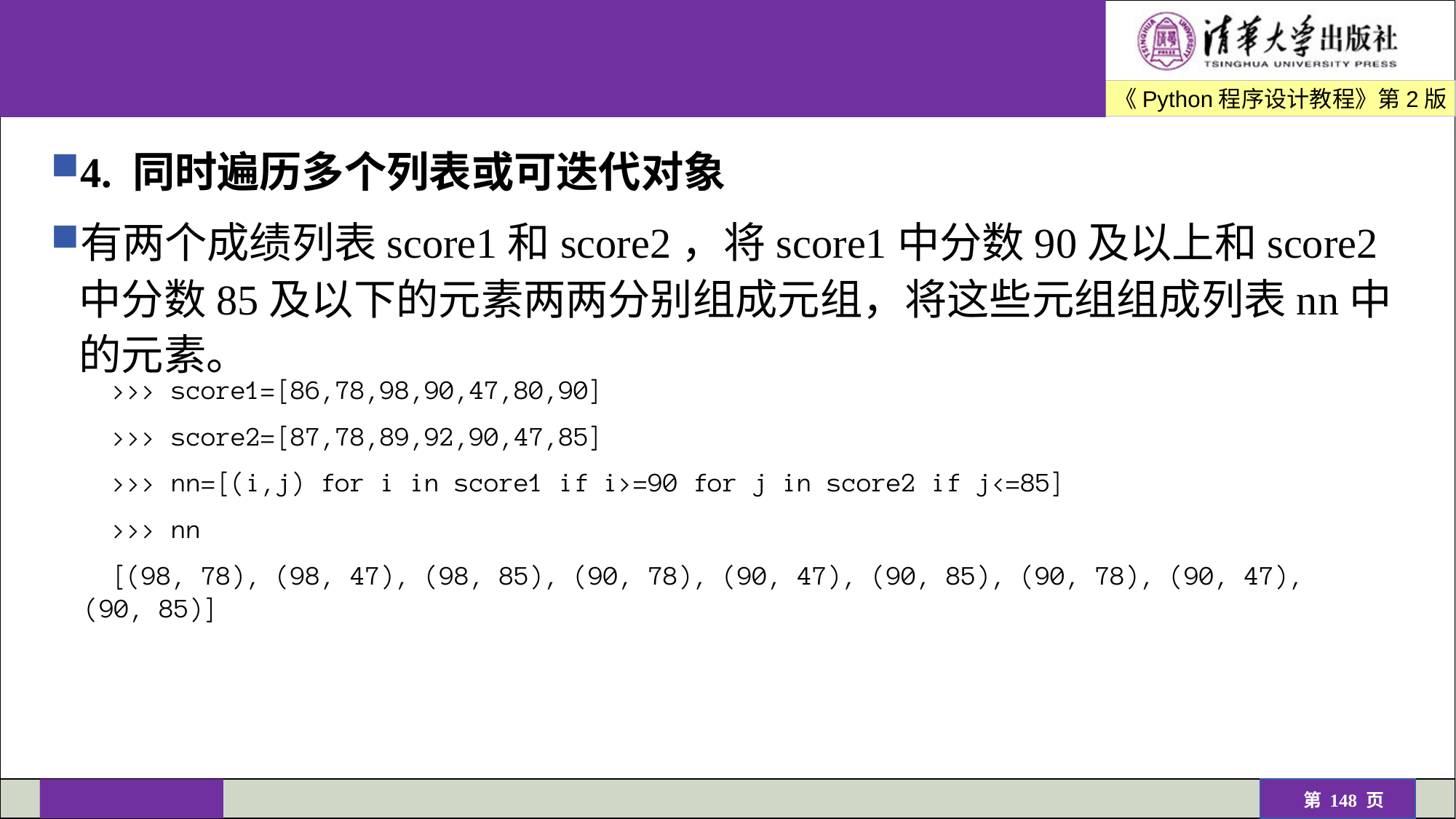

#
4. 同时遍历多个列表或可迭代对象
有两个成绩列表score1和score2，将score1中分数90及以上和score2中分数85及以下的元素两两分别组成元组，将这些元组组成列表nn中的元素。
>>> score1=[86,78,98,90,47,80,90]
>>> score2=[87,78,89,92,90,47,85]
>>> nn=[(i,j) for i in score1 if i>=90 for j in score2 if j<=85]
>>> nn
[(98, 78), (98, 47), (98, 85), (90, 78), (90, 47), (90, 85), (90, 78), (90, 47), (90, 85)]